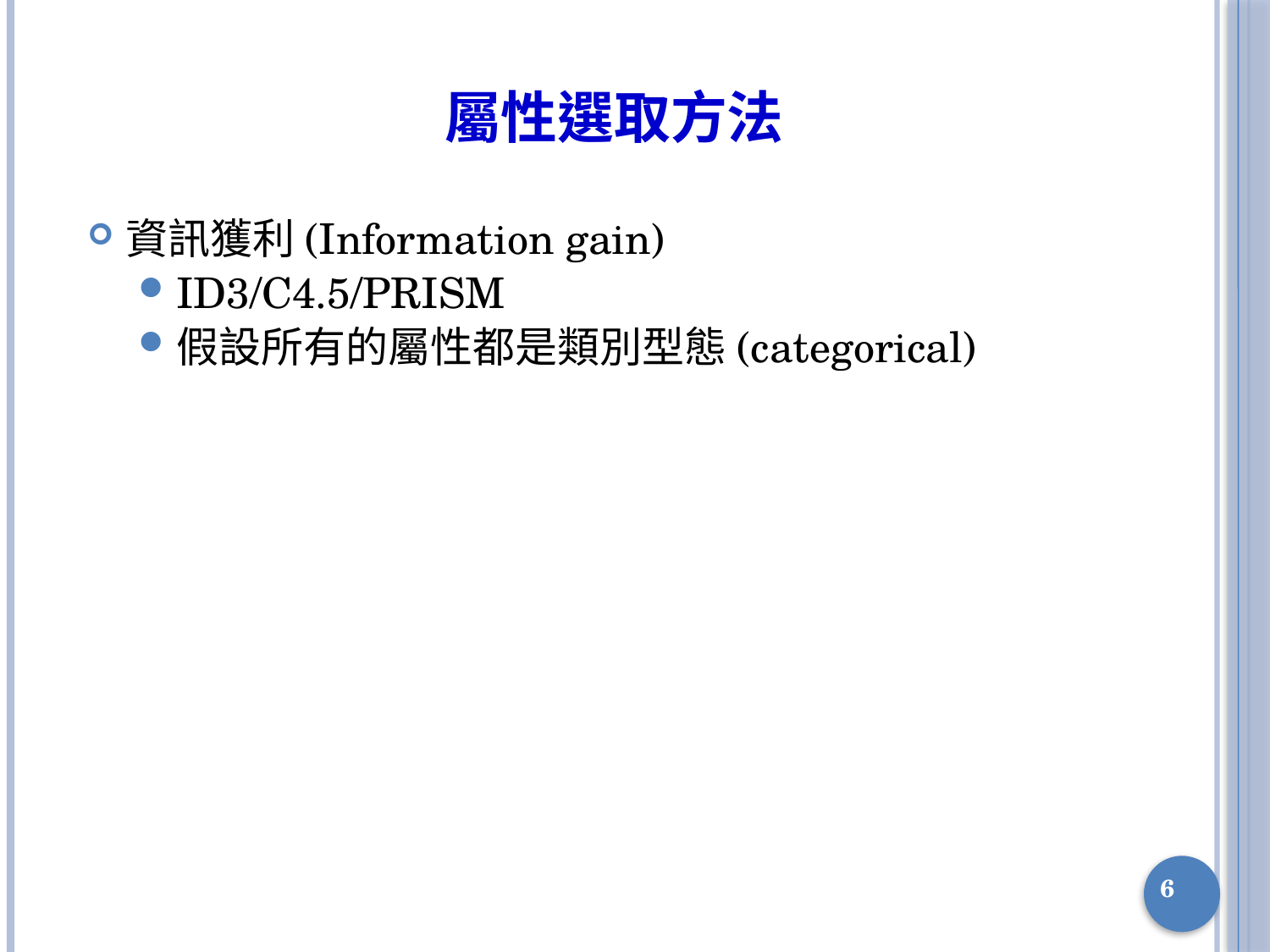

# 屬性選取方法
資訊獲利(Information gain)
ID3/C4.5/PRISM
假設所有的屬性都是類別型態(categorical)
6